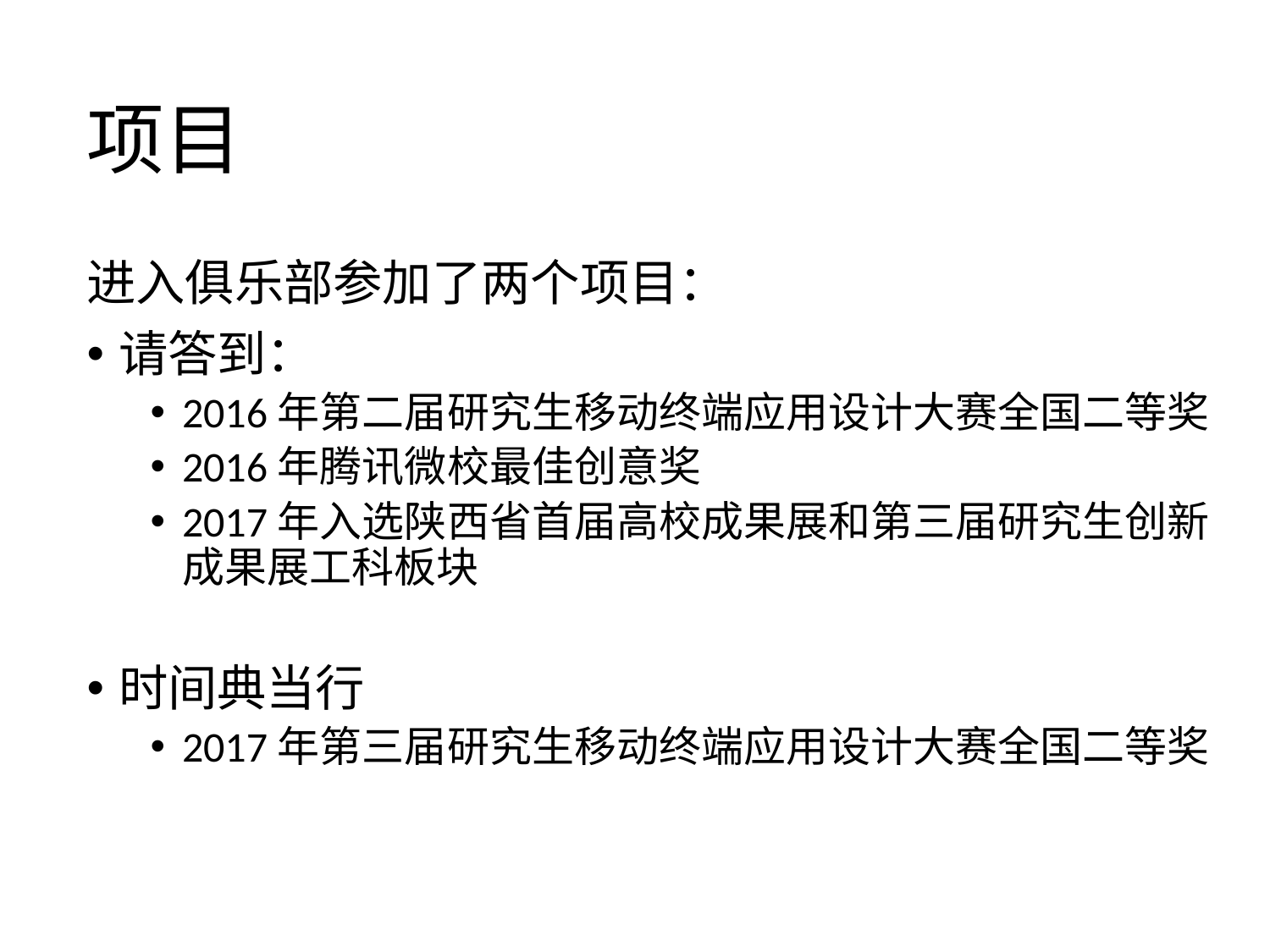

# 项目
进入俱乐部参加了两个项目：
请答到：
2016年第二届研究生移动终端应用设计大赛全国二等奖
2016年腾讯微校最佳创意奖
2017年入选陕西省首届高校成果展和第三届研究生创新成果展工科板块

时间典当行
2017年第三届研究生移动终端应用设计大赛全国二等奖